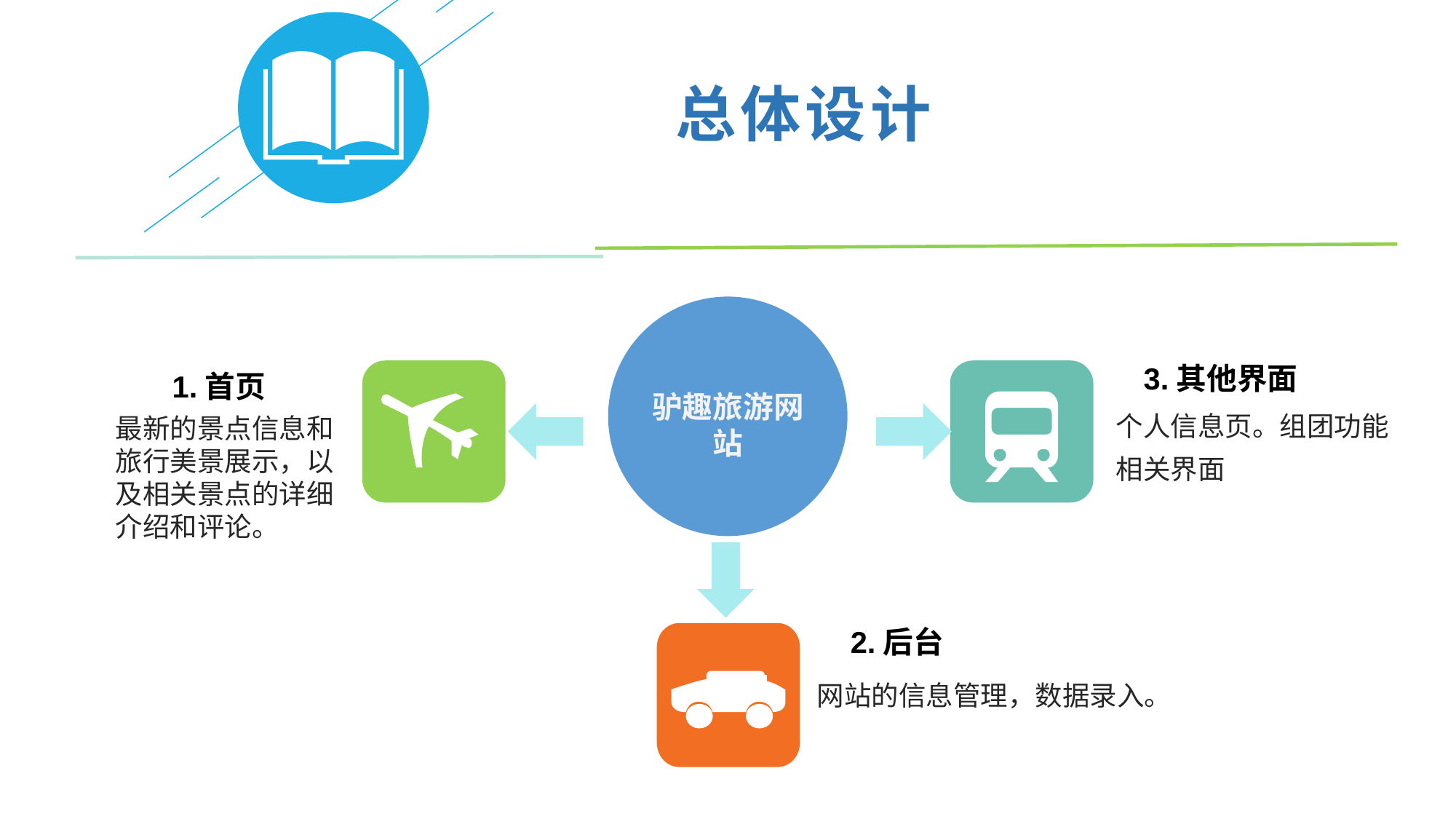

总体设计

    3.其他界面

1.首页
驴趣旅游网站
个人信息页。组团功能相关界面

最新的景点信息和旅行美景展示，以及相关景点的详细介绍和评论。

    2.后台

网站的信息管理，数据录入。